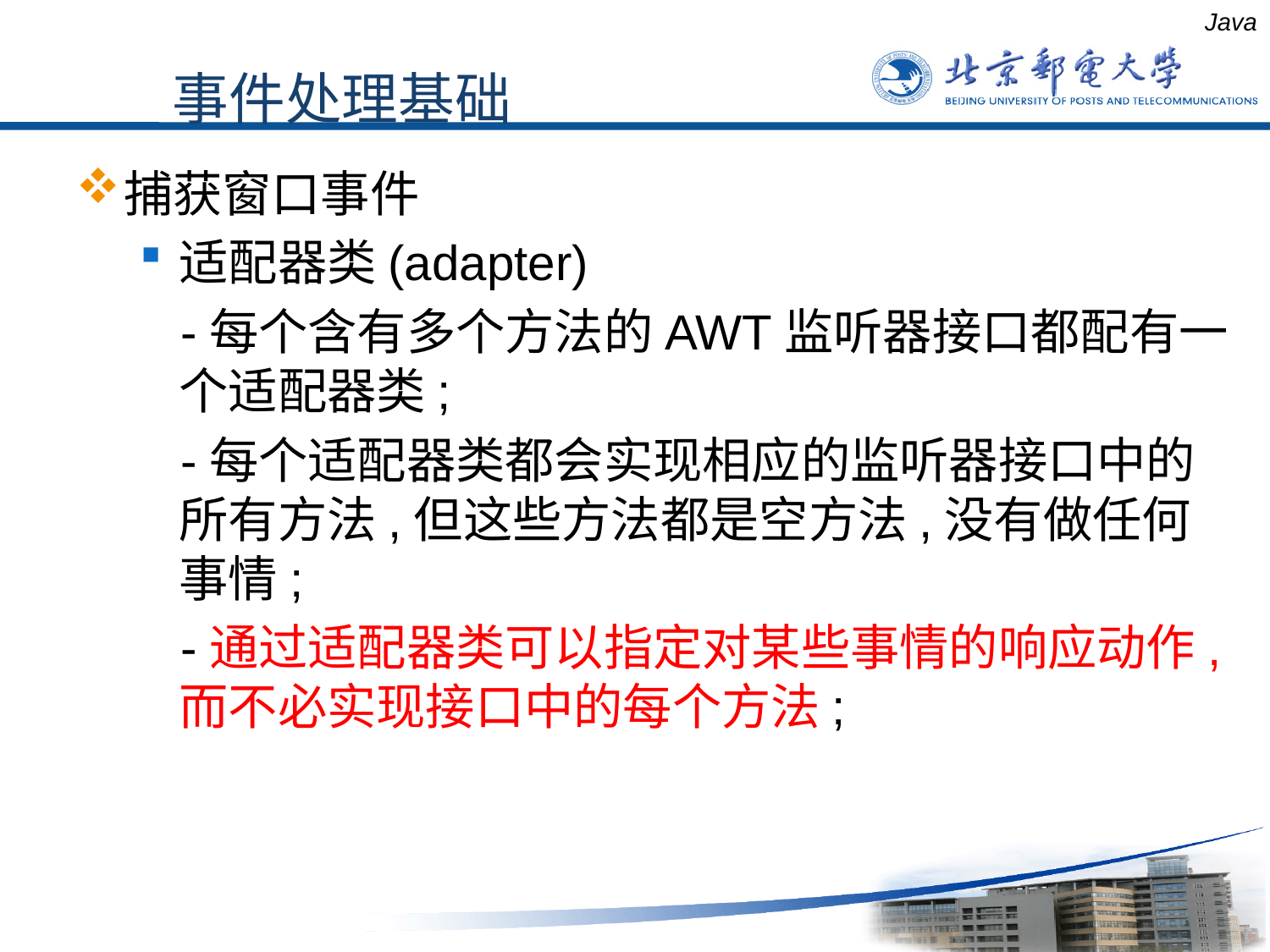

Java
事件处理基础
捕获窗口事件
适配器类(adapter)
   -每个含有多个方法的AWT监听器接口都配有一个适配器类;
   -每个适配器类都会实现相应的监听器接口中的所有方法,但这些方法都是空方法,没有做任何事情;
   -通过适配器类可以指定对某些事情的响应动作,而不必实现接口中的每个方法;